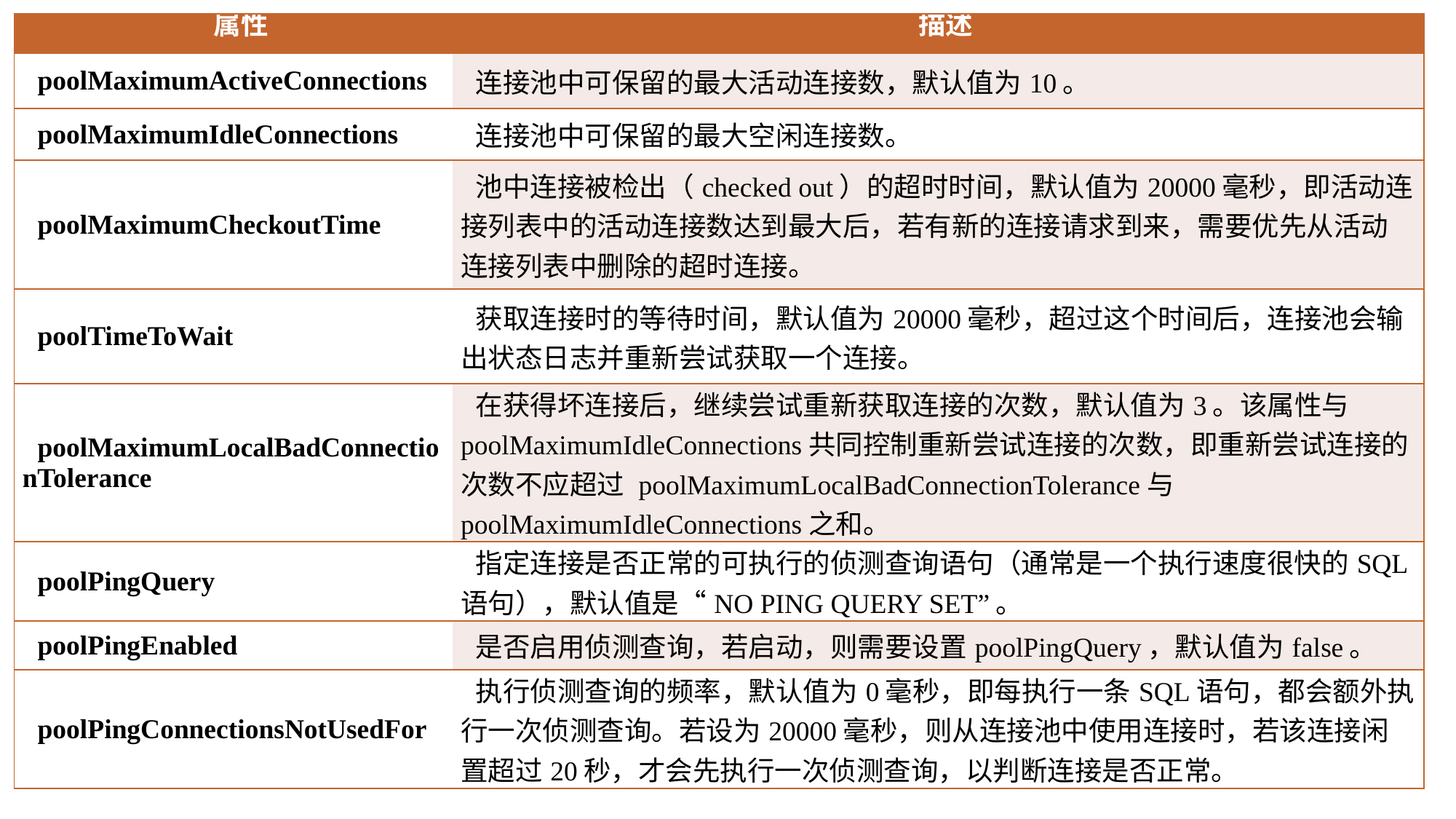

| 属性 | 描述 |
| --- | --- |
| poolMaximumActiveConnections | 连接池中可保留的最大活动连接数，默认值为10。 |
| poolMaximumIdleConnections | 连接池中可保留的最大空闲连接数。 |
| poolMaximumCheckoutTime | 池中连接被检出（checked out）的超时时间，默认值为20000毫秒，即活动连接列表中的活动连接数达到最大后，若有新的连接请求到来，需要优先从活动连接列表中删除的超时连接。 |
| poolTimeToWait | 获取连接时的等待时间，默认值为20000毫秒，超过这个时间后，连接池会输出状态日志并重新尝试获取一个连接。 |
| poolMaximumLocalBadConnectionTolerance | 在获得坏连接后，继续尝试重新获取连接的次数，默认值为3。该属性与poolMaximumIdleConnections共同控制重新尝试连接的次数，即重新尝试连接的次数不应超过 poolMaximumLocalBadConnectionTolerance与poolMaximumIdleConnections之和。 |
| poolPingQuery | 指定连接是否正常的可执行的侦测查询语句（通常是一个执行速度很快的SQL语句），默认值是“NO PING QUERY SET”。 |
| poolPingEnabled | 是否启用侦测查询，若启动，则需要设置poolPingQuery，默认值为false。 |
| poolPingConnectionsNotUsedFor | 执行侦测查询的频率，默认值为0毫秒，即每执行一条SQL语句，都会额外执行一次侦测查询。若设为20000毫秒，则从连接池中使用连接时，若该连接闲置超过20秒，才会先执行一次侦测查询，以判断连接是否正常。 |
38